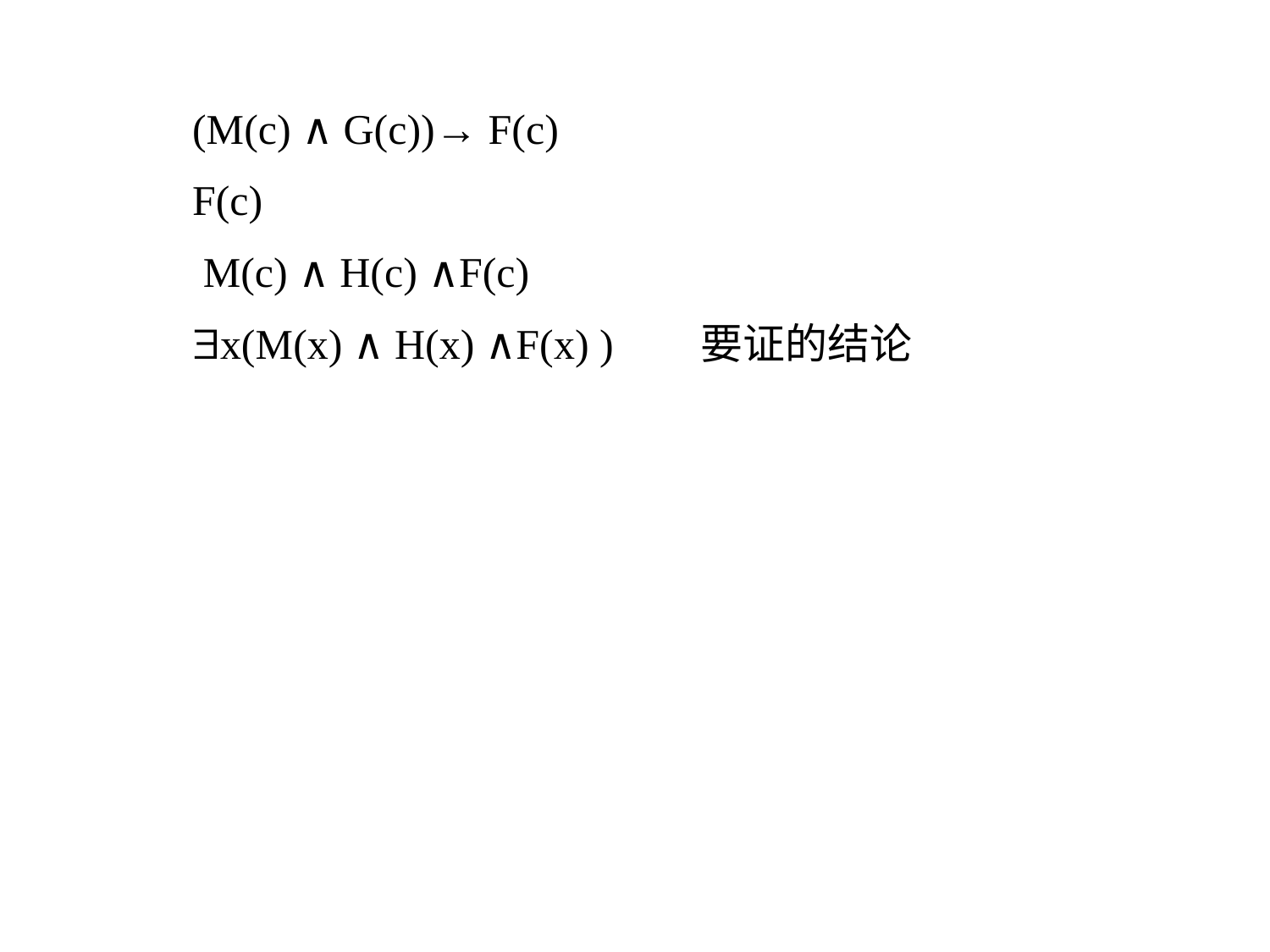

(M(c) ∧ G(c))→ F(c)
F(c)
 M(c) ∧ H(c) ∧F(c)
∃x(M(x) ∧ H(x) ∧F(x) ) 	要证的结论